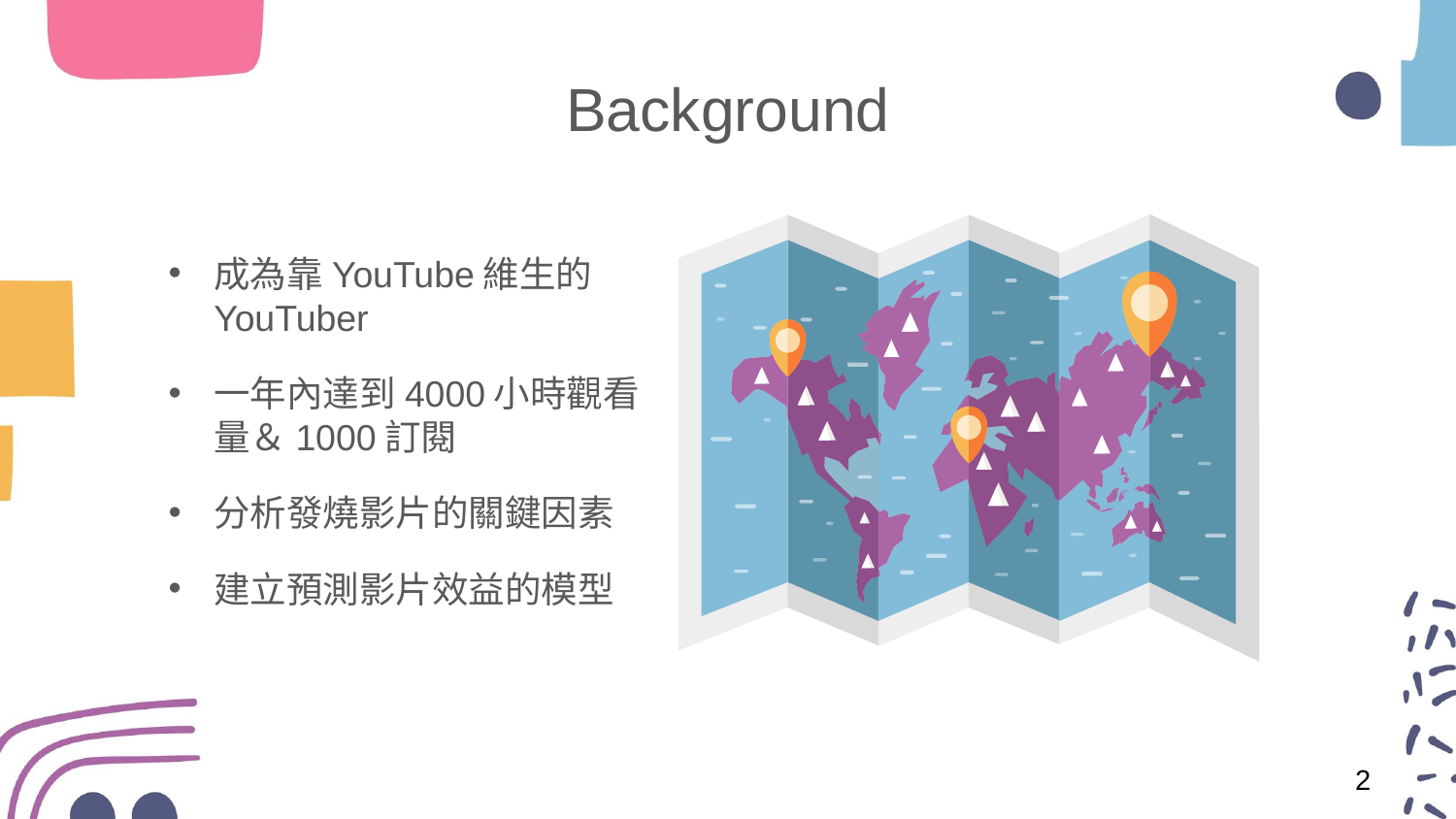

# Background

成為靠YouTube維生的YouTuber
一年內達到4000小時觀看量＆1000訂閱
分析發燒影片的關鍵因素
建立預測影片效益的模型
2